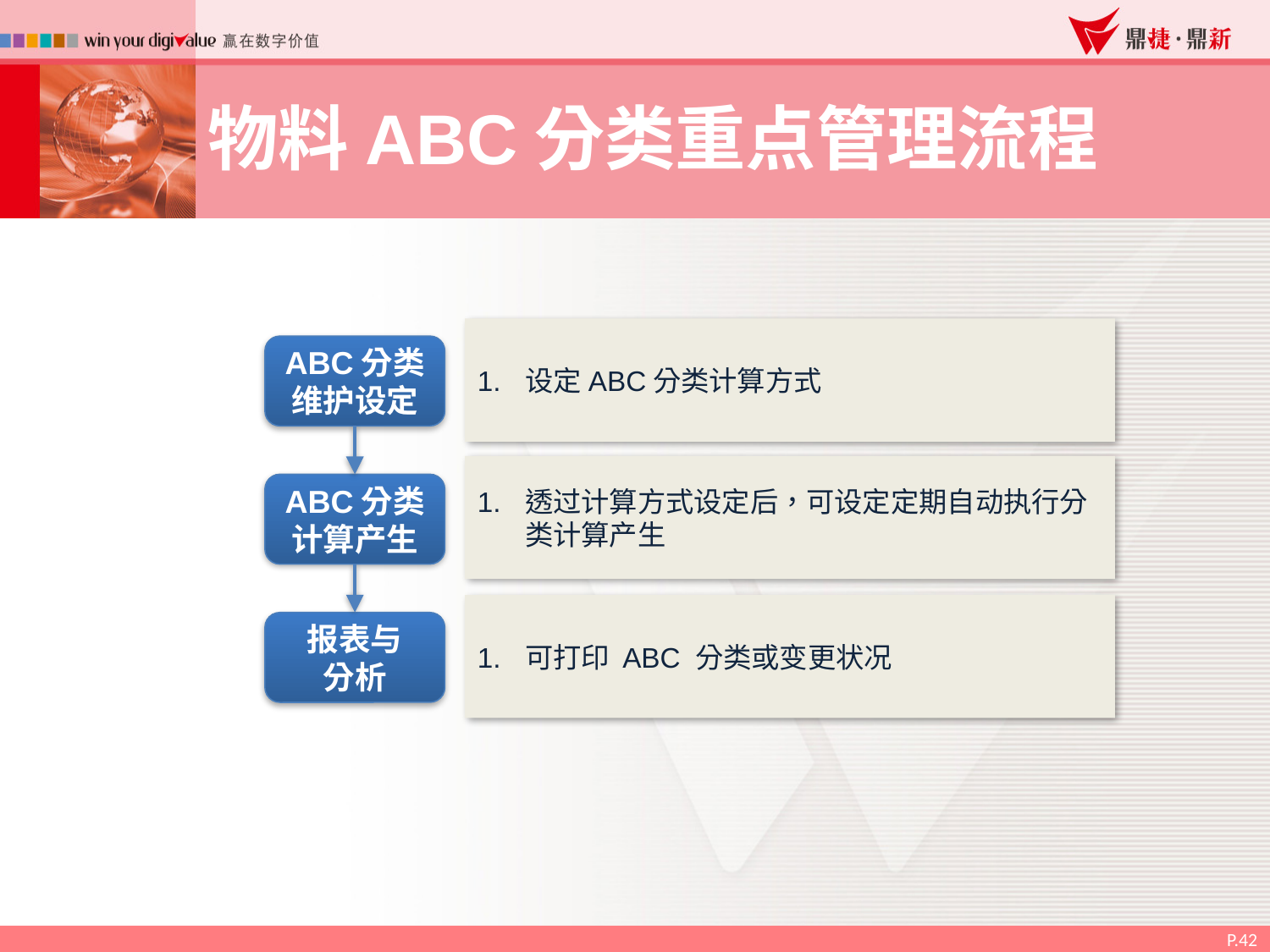

物料ABC分类重点管理流程
设定ABC分类计算方式
ABC分类维护设定
透过计算方式设定后，可设定定期自动执行分类计算产生
ABC分类计算产生
可打印 ABC 分类或变更状况
报表与
分析